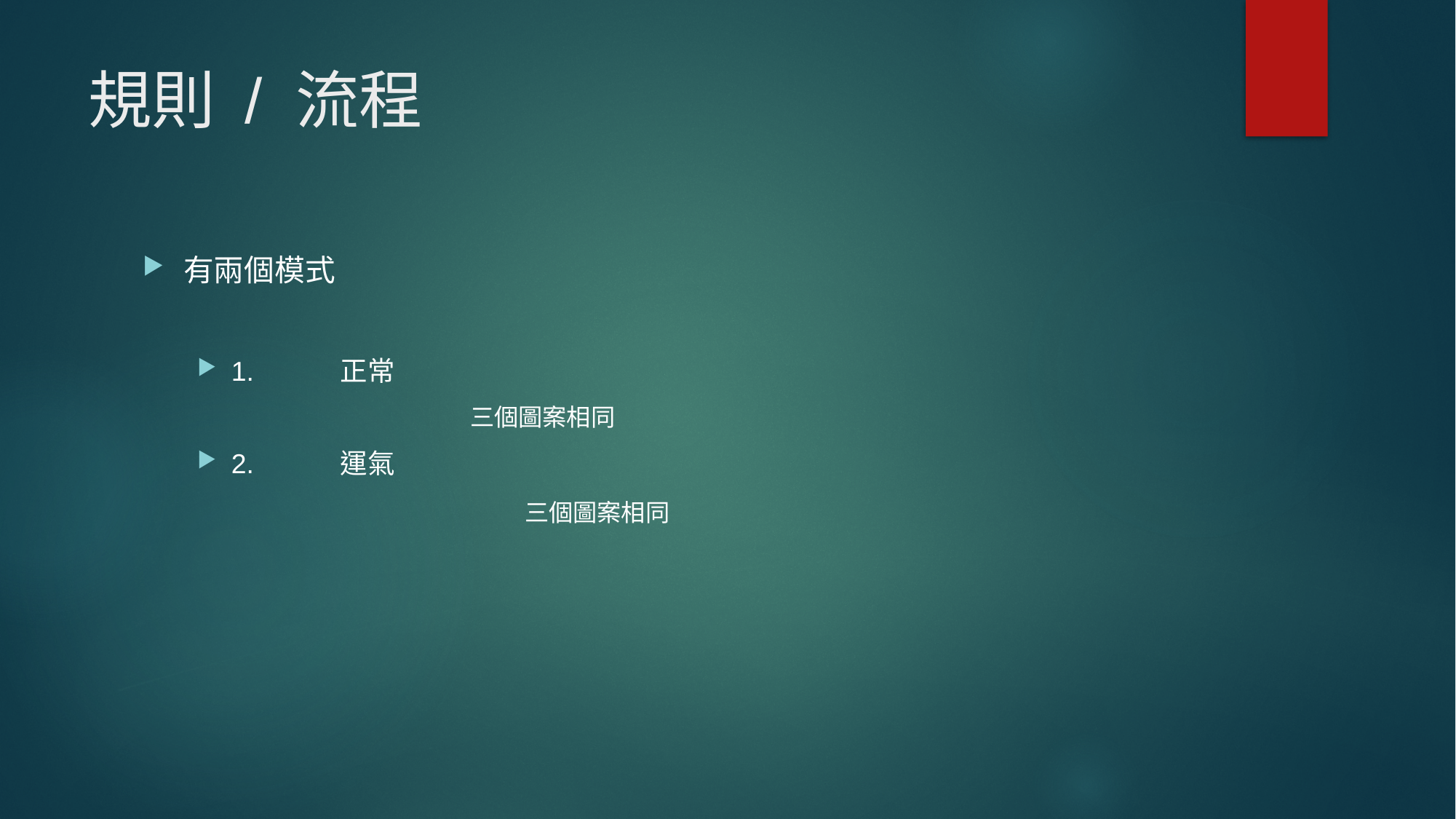

# 規則 / 流程
有兩個模式

1.	正常
		三個圖案相同
2.	運氣
			三個圖案相同